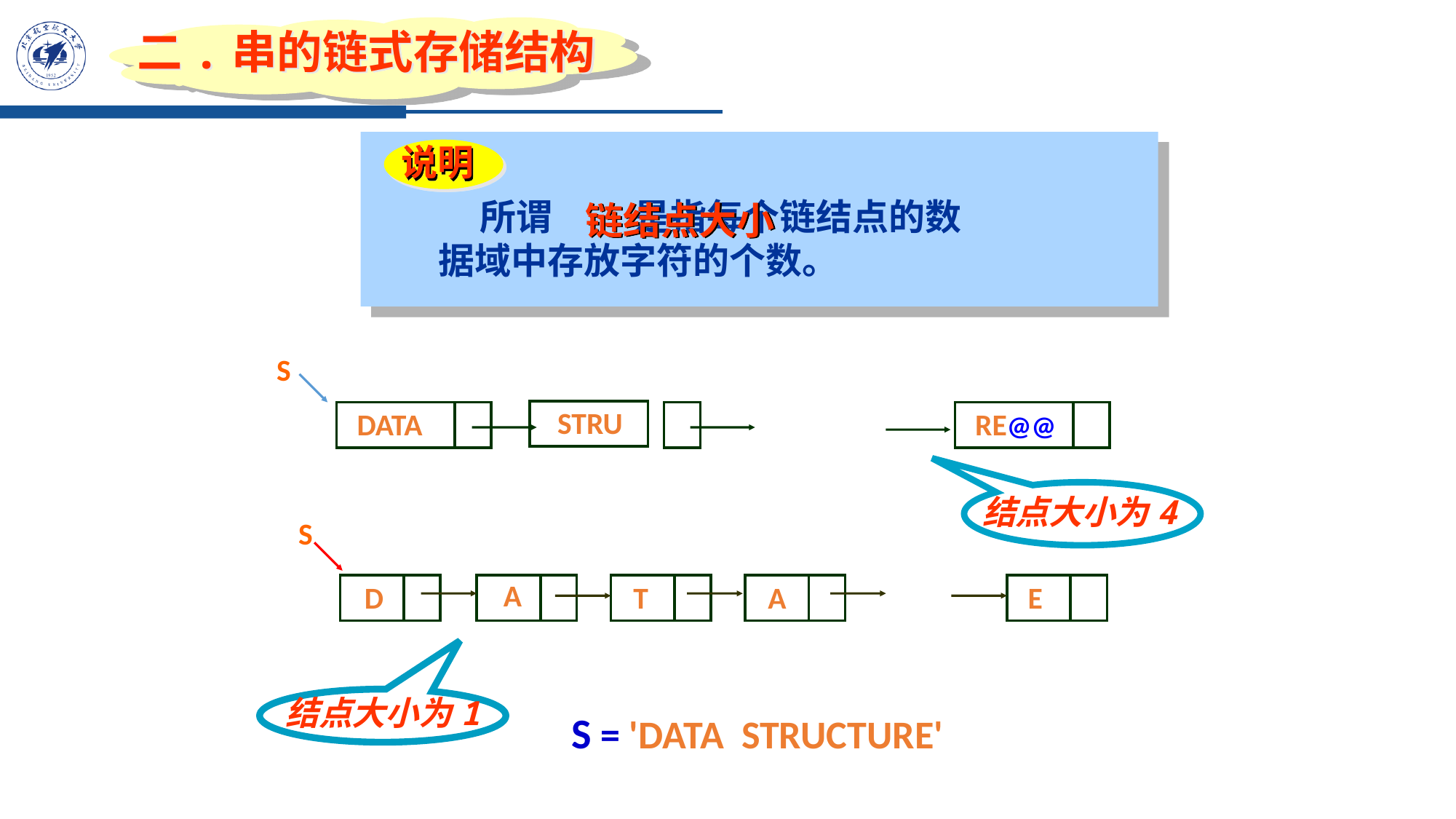

二.串的链式存储结构

 说明

    所谓          是指每个链结点的数
据域中存放字符的个数。
链结点大小
S

 STRU
…
DATA
RE@@

^

结点大小为4
S

…
A
D
T
A
E

^

结点大小为1

S = 'DATA  STRUCTURE'